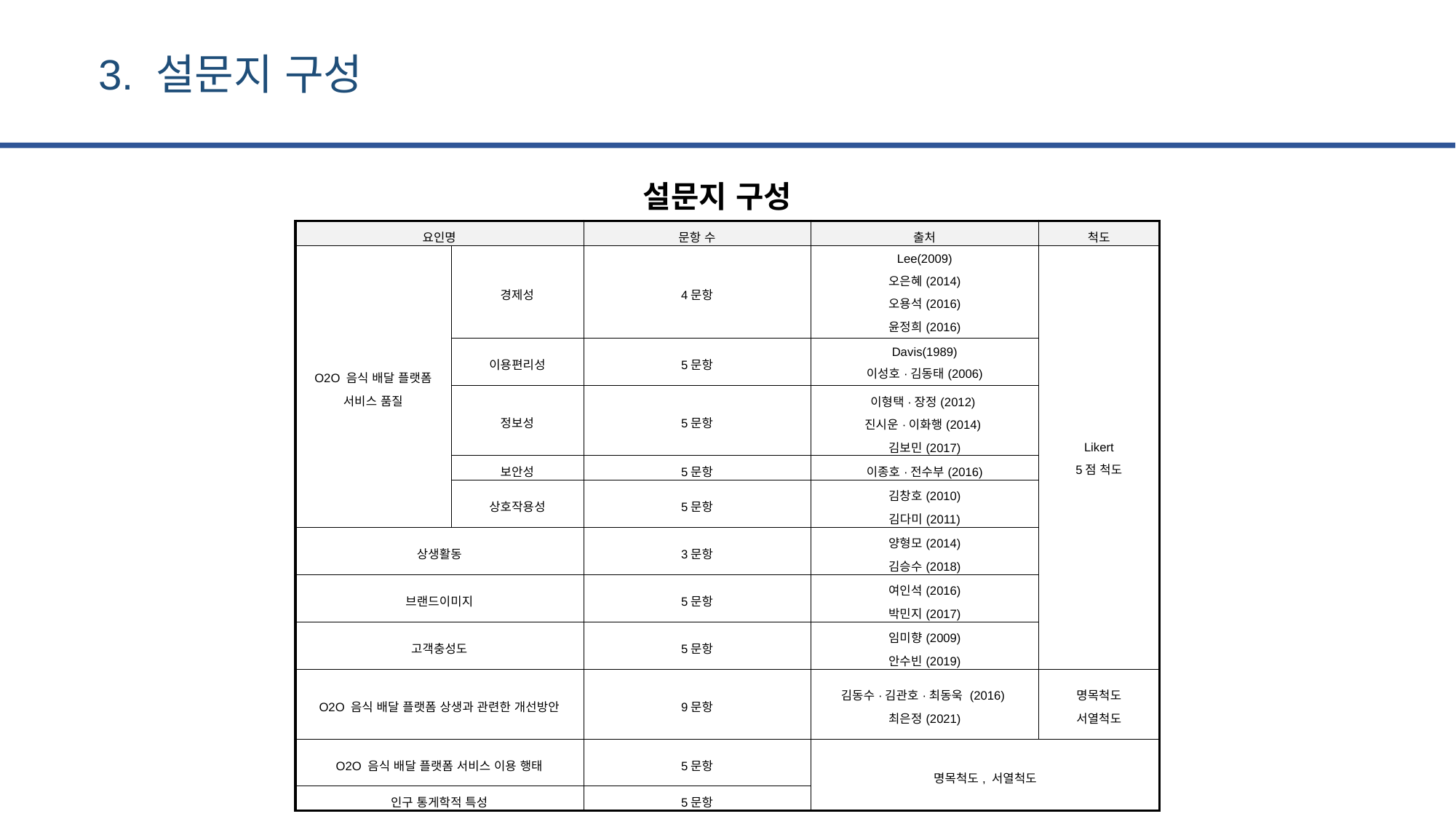

3. 설문지 구성

설문지 구성
| 요인명 |  | 문항 수 | 출처 | 척도 |
| --- | --- | --- | --- | --- |
| O2O 음식 배달 플랫폼 서비스 품질 | 경제성 | 4문항 | Lee(2009) 오은혜(2014) 오용석(2016) 윤정희(2016) | Likert 5점 척도 |
|  | 이용편리성 | 5문항 | Davis(1989) 이성호·김동태(2006) |  |
|  | 정보성 | 5문항 | 이형택·장정(2012) 진시운·이화행(2014) 김보민(2017) |  |
|  | 보안성 | 5문항 | 이종호·전수부(2016) |  |
|  | 상호작용성 | 5문항 | 김창호(2010) 김다미(2011) |  |
| 상생활동 |  | 3문항 | 양형모(2014) 김승수(2018) |  |
| 브랜드이미지 |  | 5문항 | 여인석(2016) 박민지(2017) |  |
| 고객충성도 |  | 5문항 | 임미향(2009) 안수빈(2019) |  |
| O2O 음식 배달 플랫폼 상생과 관련한 개선방안 |  | 9문항 | 김동수·김관호·최동욱 (2016) 최은정(2021) | 명목척도 서열척도 |
| O2O 음식 배달 플랫폼 서비스 이용 행태 |  | 5문항 | 명목척도, 서열척도 |  |
| 인구 통게학적 특성 |  | 5문항 |  |  |
|  |  |  |  |  |